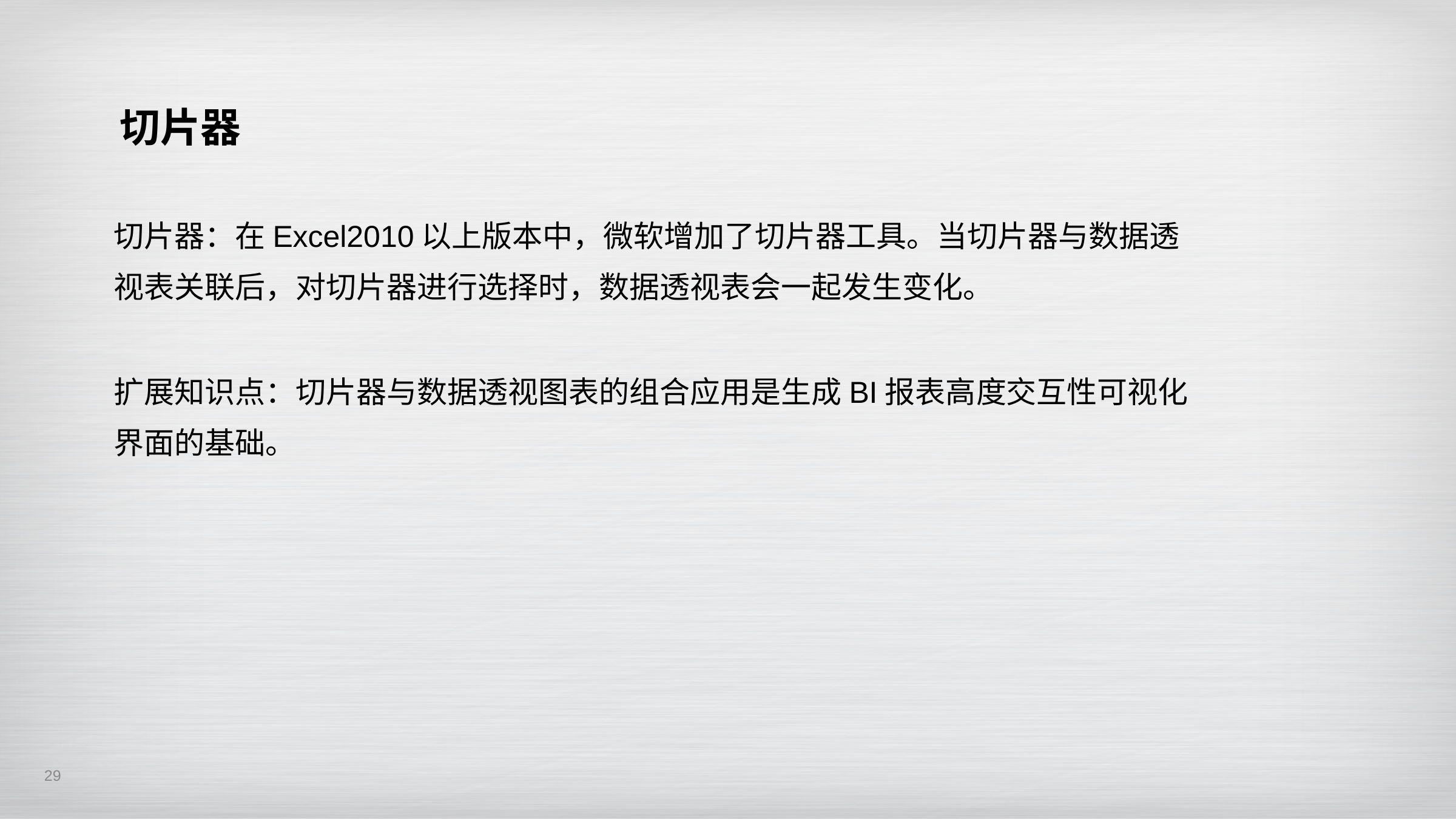

切片器
切片器：在Excel2010以上版本中，微软增加了切片器工具。当切片器与数据透视表关联后，对切片器进行选择时，数据透视表会一起发生变化。
扩展知识点：切片器与数据透视图表的组合应用是生成BI报表高度交互性可视化界面的基础。